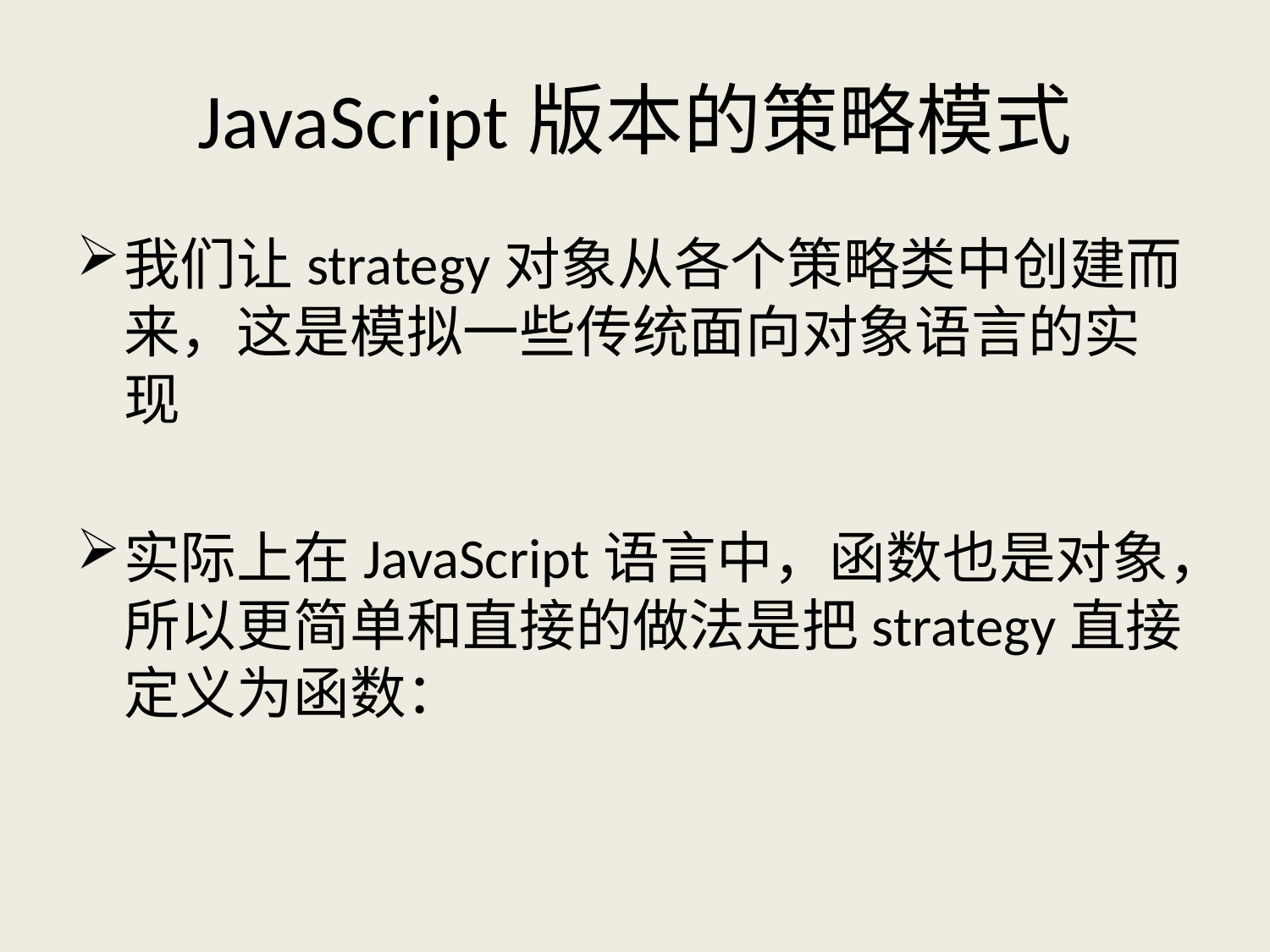

# JavaScript版本的策略模式
我们让strategy对象从各个策略类中创建而来，这是模拟一些传统面向对象语言的实现

实际上在JavaScript语言中，函数也是对象，所以更简单和直接的做法是把strategy直接定义为函数：